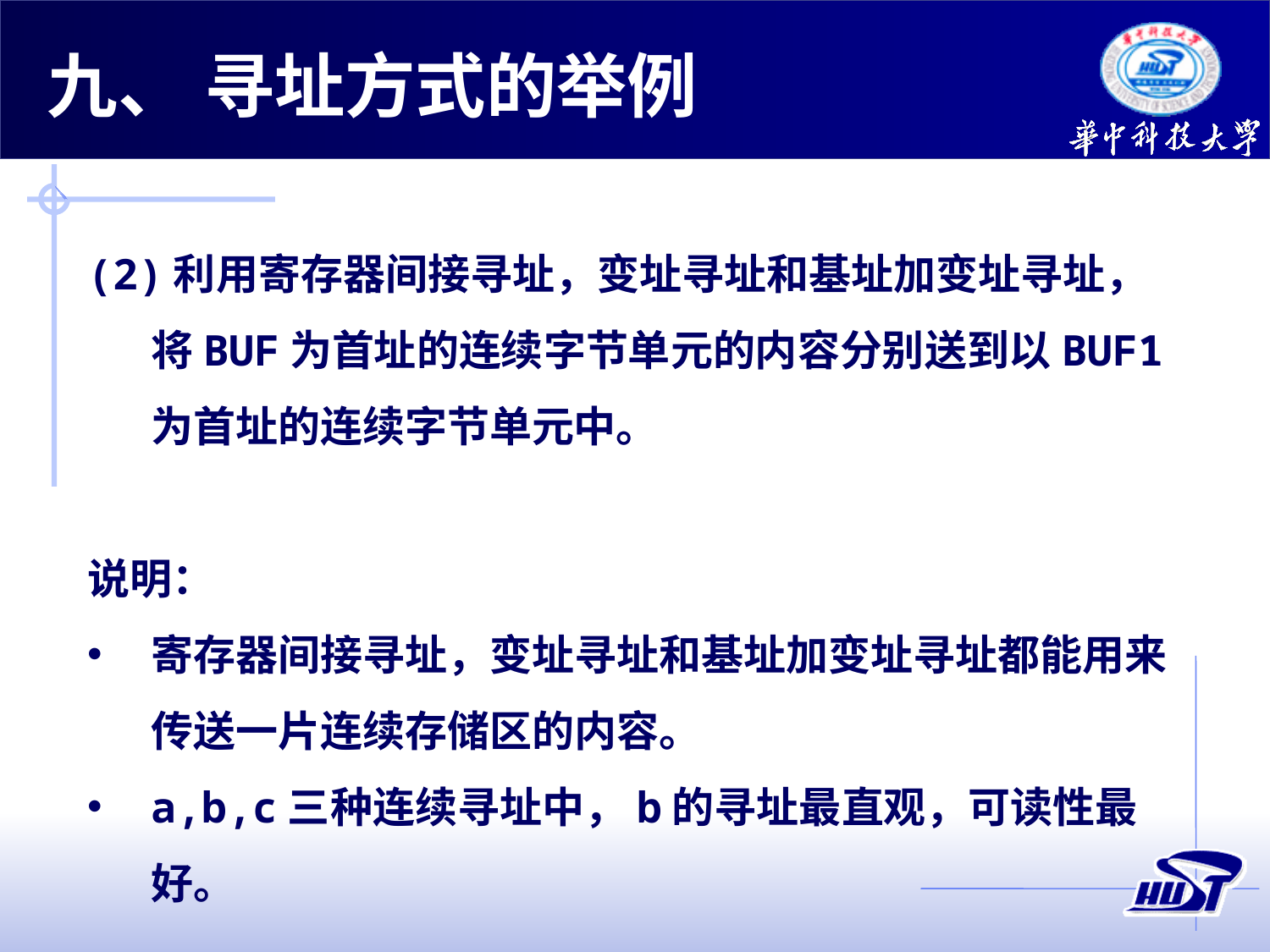

九、 寻址方式的举例

(2)利用寄存器间接寻址，变址寻址和基址加变址寻址，将BUF为首址的连续字节单元的内容分别送到以BUF1为首址的连续字节单元中。

说明：
寄存器间接寻址，变址寻址和基址加变址寻址都能用来传送一片连续存储区的内容。
a,b,c三种连续寻址中，b的寻址最直观，可读性最好。